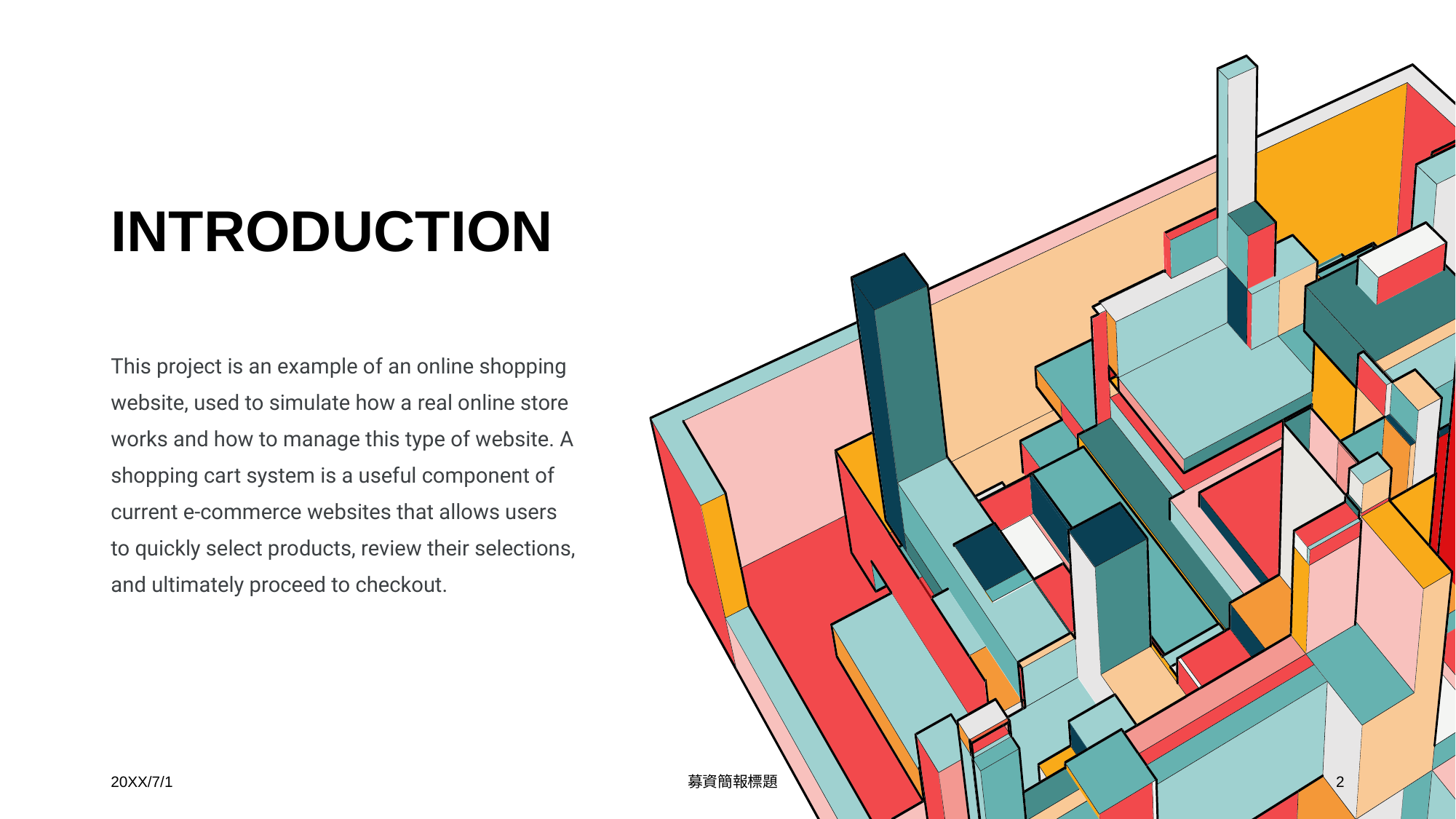

# Introduction
This project is an example of an online shopping website, used to simulate how a real online store works and how to manage this type of website. A shopping cart system is a useful component of current e-commerce websites that allows users to quickly select products, review their selections, and ultimately proceed to checkout.
20XX/7/1
募資簡報標題
2